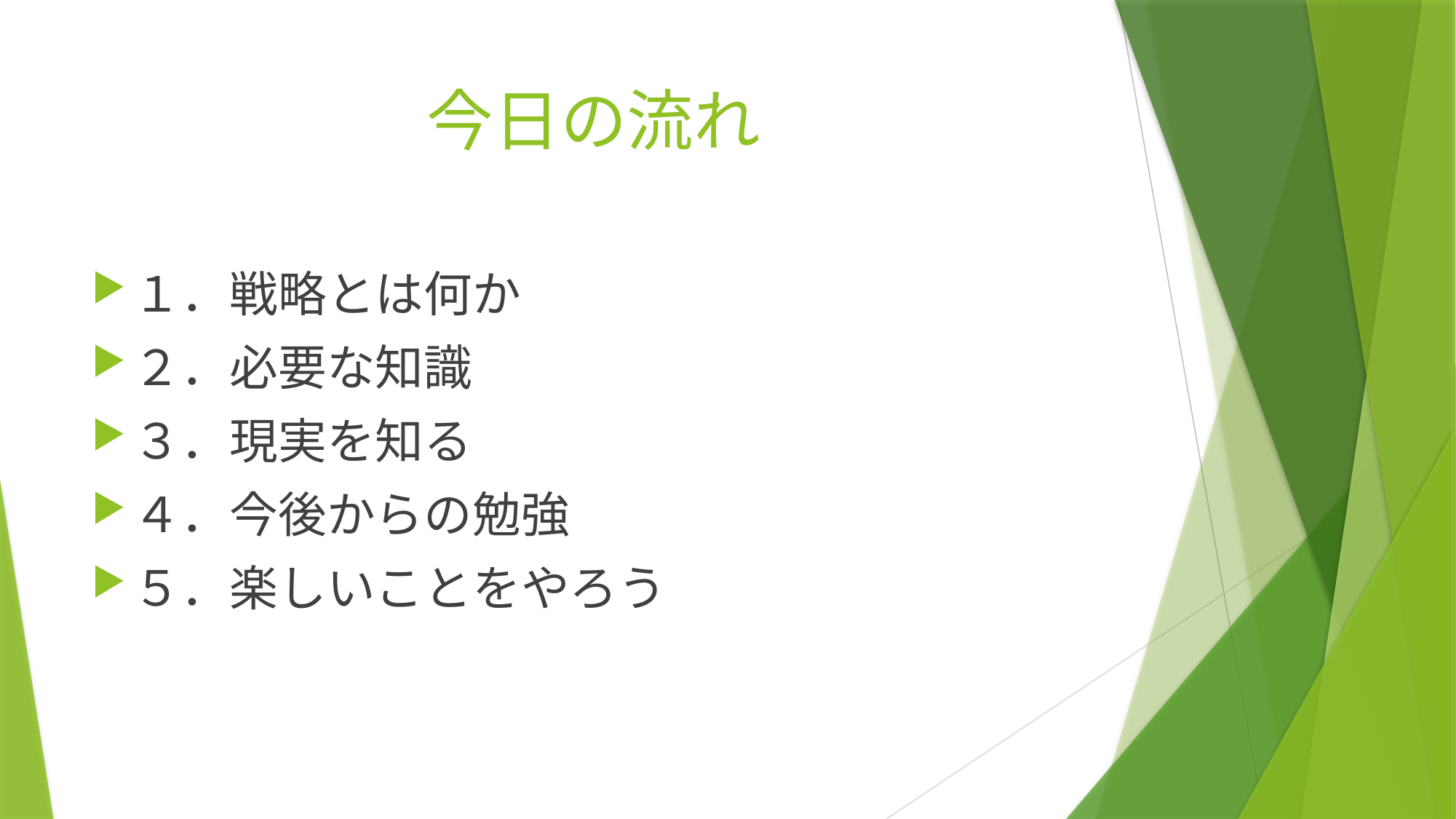

# 今日の流れ
１．戦略とは何か
２．必要な知識
３．現実を知る
４．今後からの勉強
５．楽しいことをやろう